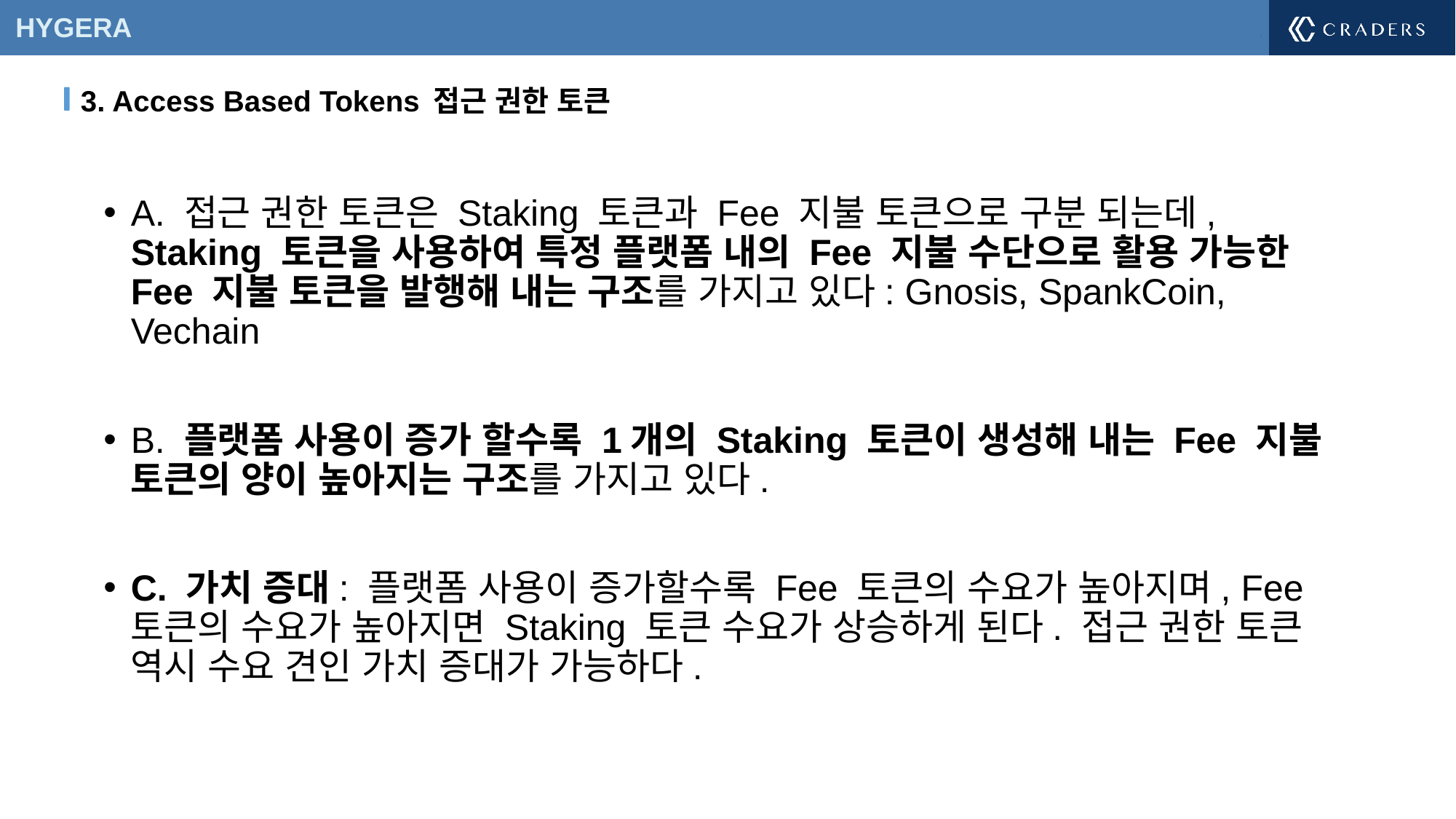

3. Access Based Tokens 접근 권한 토큰
A. 접근 권한 토큰은 Staking 토큰과 Fee 지불 토큰으로 구분 되는데, Staking 토큰을 사용하여 특정 플랫폼 내의 Fee 지불 수단으로 활용 가능한 Fee 지불 토큰을 발행해 내는 구조를 가지고 있다: Gnosis, SpankCoin, Vechain

B. 플랫폼 사용이 증가 할수록 1개의 Staking 토큰이 생성해 내는 Fee 지불 토큰의 양이 높아지는 구조를 가지고 있다.

C. 가치 증대: 플랫폼 사용이 증가할수록 Fee 토큰의 수요가 높아지며, Fee 토큰의 수요가 높아지면 Staking 토큰 수요가 상승하게 된다. 접근 권한 토큰 역시 수요 견인 가치 증대가 가능하다.